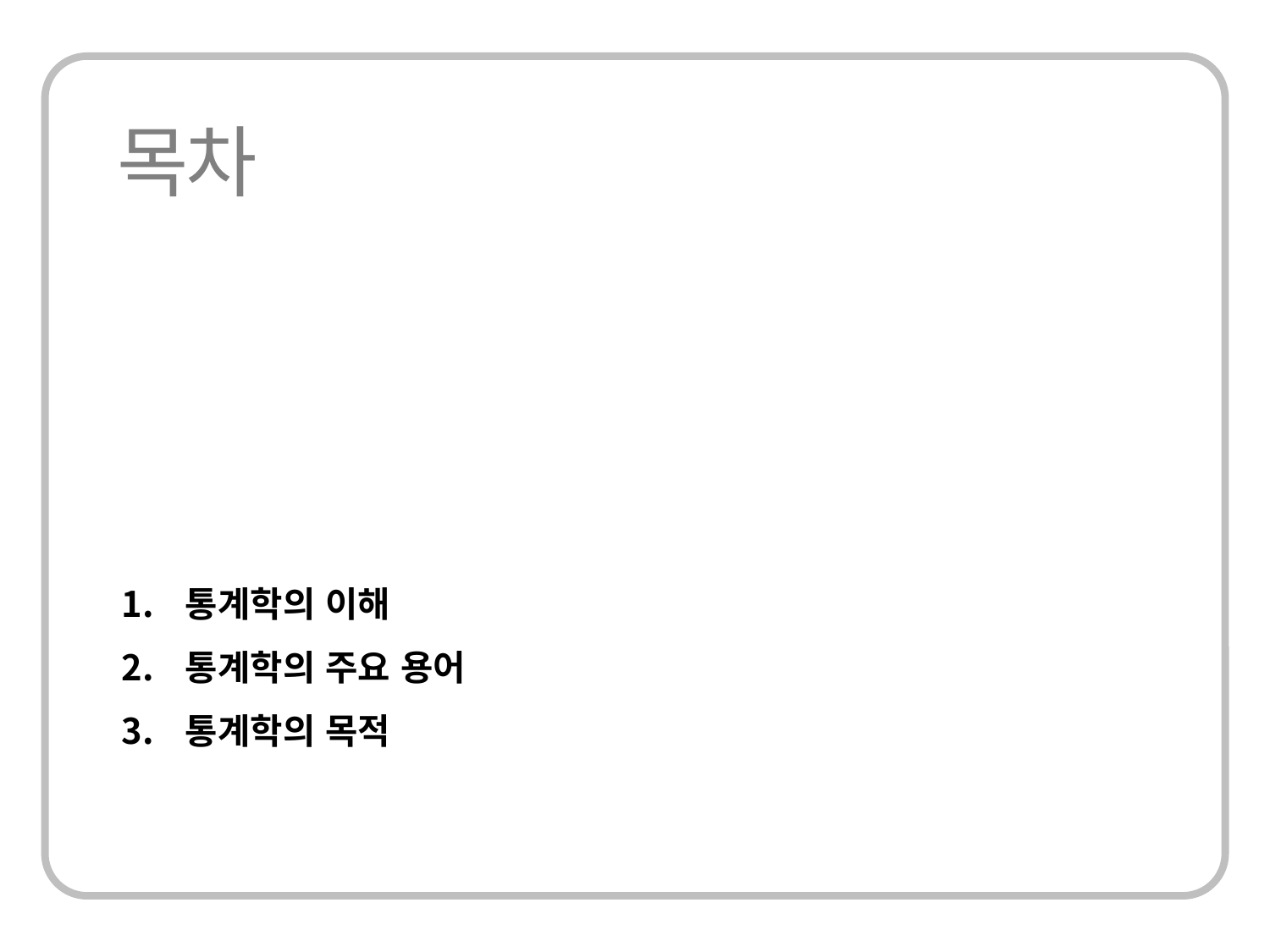

통계학의 이해
통계학의 주요 용어
통계학의 목적